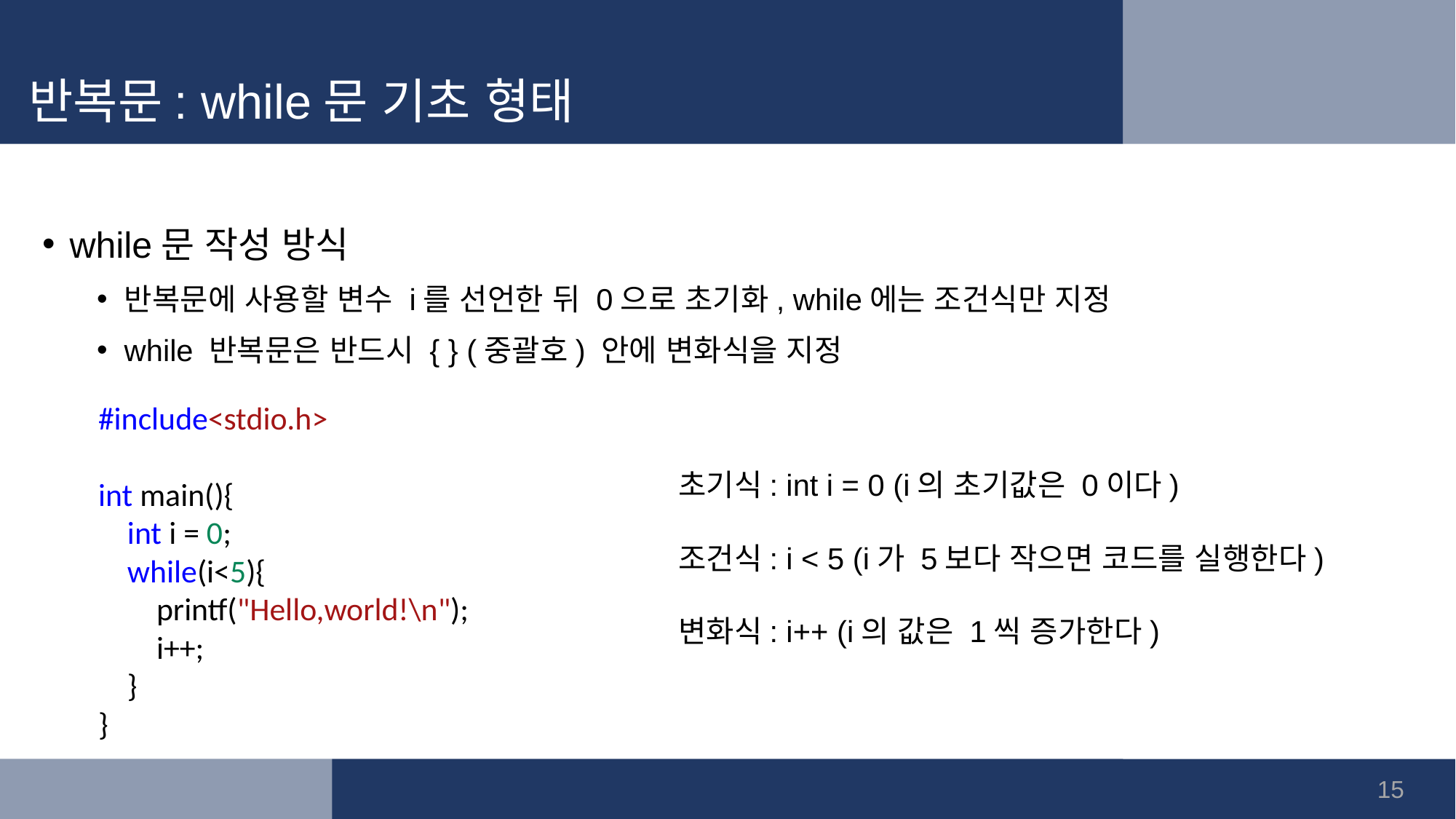

# 반복문: while문 기초 형태
while문 작성 방식
반복문에 사용할 변수 i를 선언한 뒤 0으로 초기화, while에는 조건식만 지정
while 반복문은 반드시 { } (중괄호) 안에 변화식을 지정

#include<stdio.h>

int main(){
    int i = 0;
    while(i<5){
        printf("Hello,world!\n");
        i++;
    }
}
초기식: int i = 0 (i의 초기값은 0이다)

조건식: i < 5 (i가 5보다 작으면 코드를 실행한다)

변화식: i++ (i의 값은 1씩 증가한다)
15